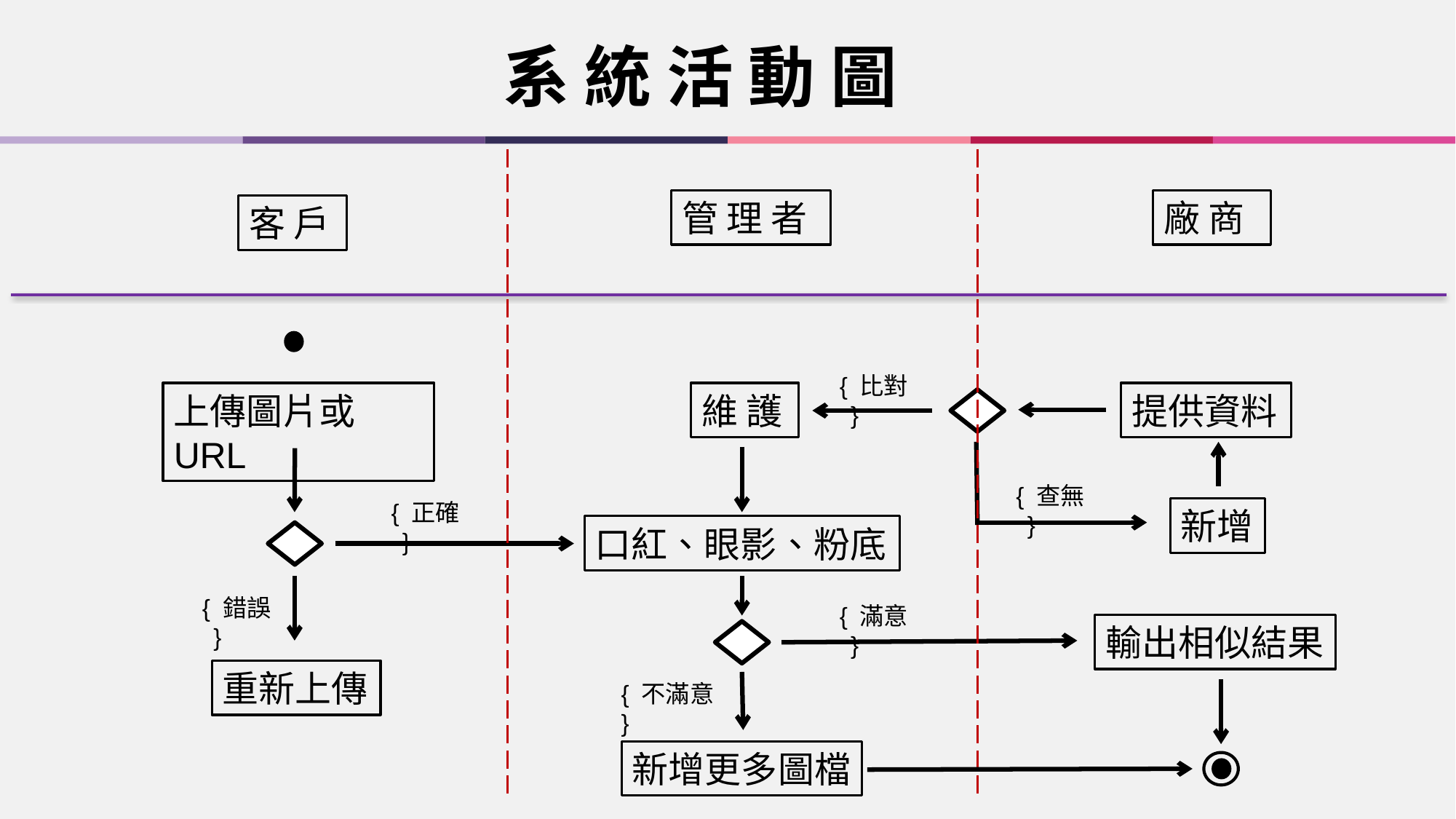

系 統 活 動 圖
管 理 者
廠 商
客 戶

{ 比對 }
維 護
上傳圖片或URL
提供資料

{ 查無 }
{ 正確 }
新增
口紅、眼影、粉底

{ 錯誤 }
{ 滿意 }
輸出相似結果

重新上傳
{ 不滿意 }
新增更多圖檔